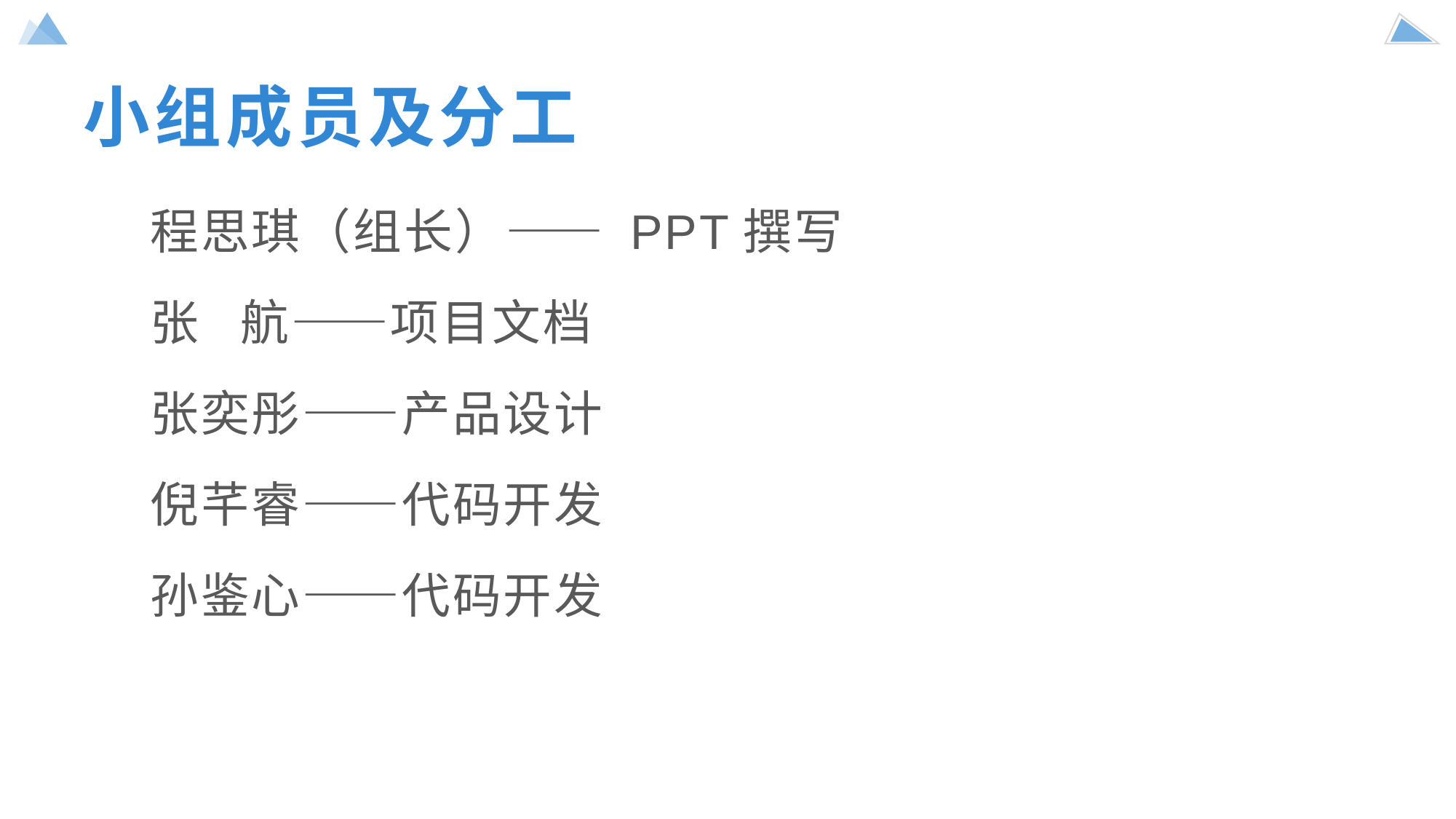

小组成员及分工
程思琪（组长）—— PPT撰写
张   航——项目文档
张奕彤——产品设计
倪芊睿——代码开发
孙鉴心——代码开发